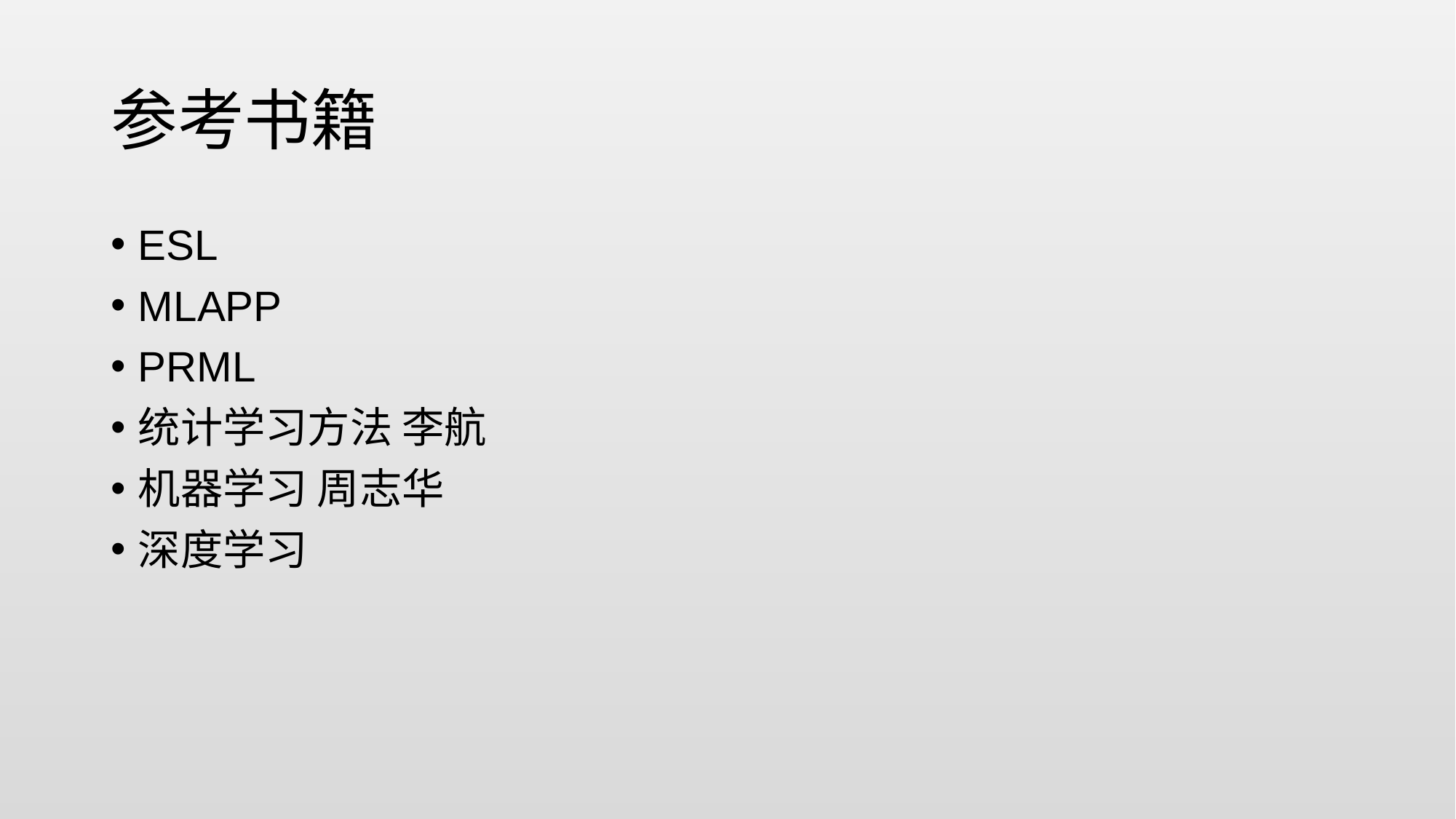

# 参考书籍
ESL
MLAPP
PRML
统计学习方法 李航
机器学习 周志华
深度学习